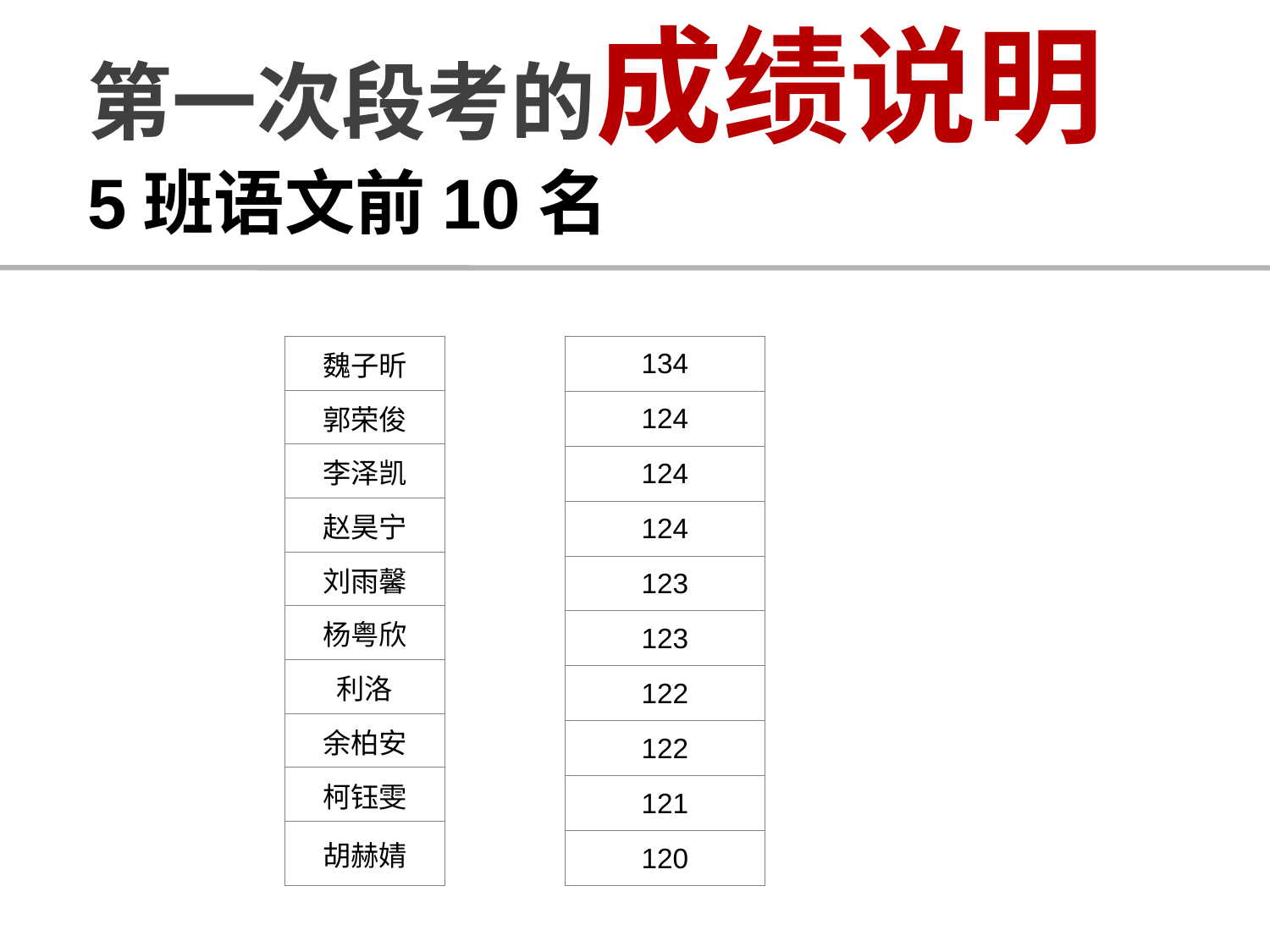

第一次段考的成绩说明
5班语文前10名

| 134 |
| --- |
| 124 |
| 124 |
| 124 |
| 123 |
| 123 |
| 122 |
| 122 |
| 121 |
| 120 |
| 魏子昕 |
| --- |
| 郭荣俊 |
| 李泽凯 |
| 赵昊宁 |
| 刘雨馨 |
| 杨粤欣 |
| 利洛 |
| 余柏安 |
| 柯钰雯 |
| 胡赫婧 |